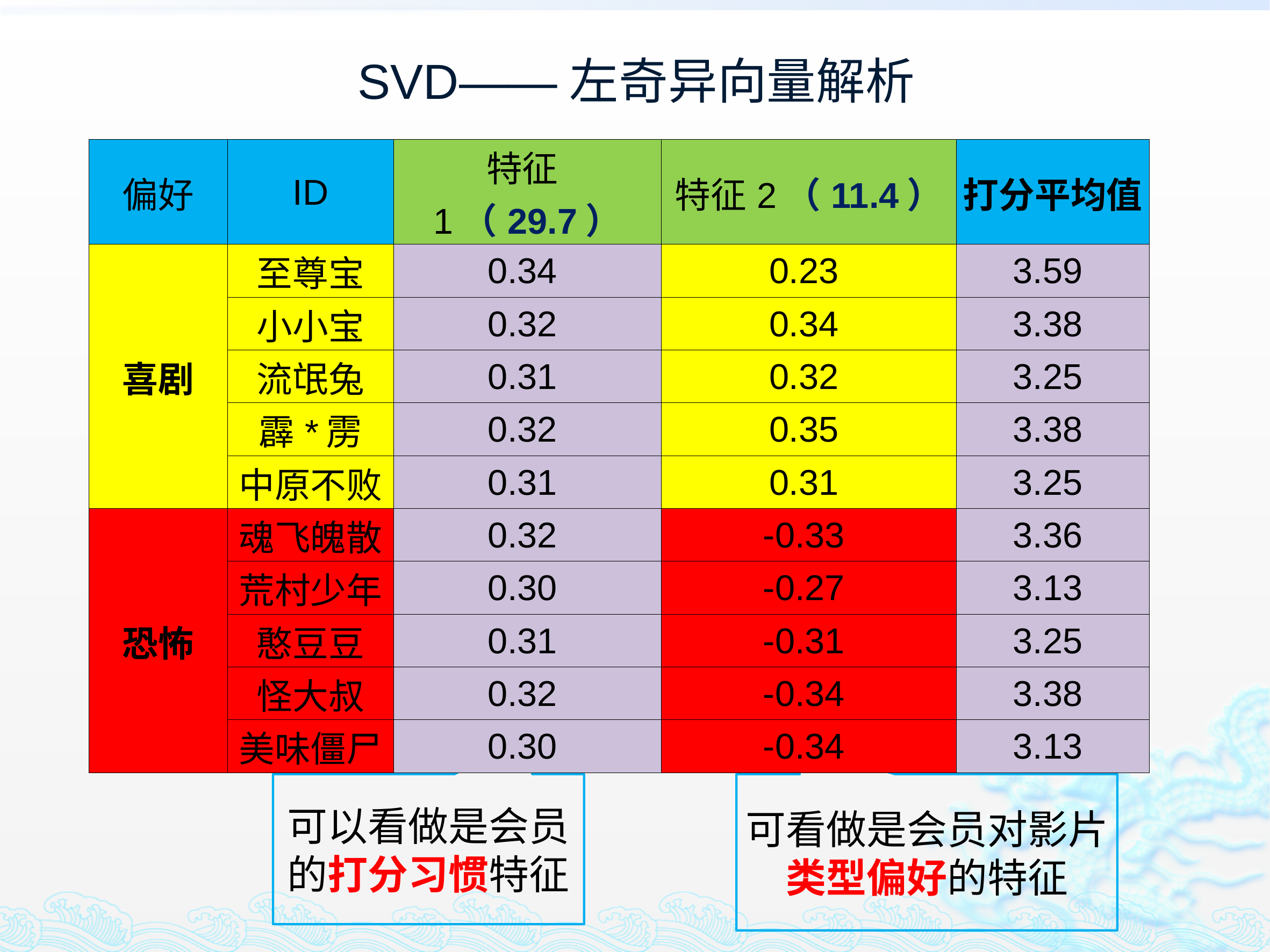

# SVD——左奇异向量解析
| 偏好 | ID | 特征1（29.7） | 特征2（11.4） | 打分平均值 |
| --- | --- | --- | --- | --- |
| 喜剧 | 至尊宝 | 0.34 | 0.23 | 3.59 |
|  | 小小宝 | 0.32 | 0.34 | 3.38 |
|  | 流氓兔 | 0.31 | 0.32 | 3.25 |
|  | 霹\*雳 | 0.32 | 0.35 | 3.38 |
|  | 中原不败 | 0.31 | 0.31 | 3.25 |
| 恐怖 | 魂飞魄散 | 0.32 | -0.33 | 3.36 |
|  | 荒村少年 | 0.30 | -0.27 | 3.13 |
|  | 憨豆豆 | 0.31 | -0.31 | 3.25 |
|  | 怪大叔 | 0.32 | -0.34 | 3.38 |
|  | 美味僵尸 | 0.30 | -0.34 | 3.13 |
可以看做是会员的打分习惯特征
可看做是会员对影片类型偏好的特征